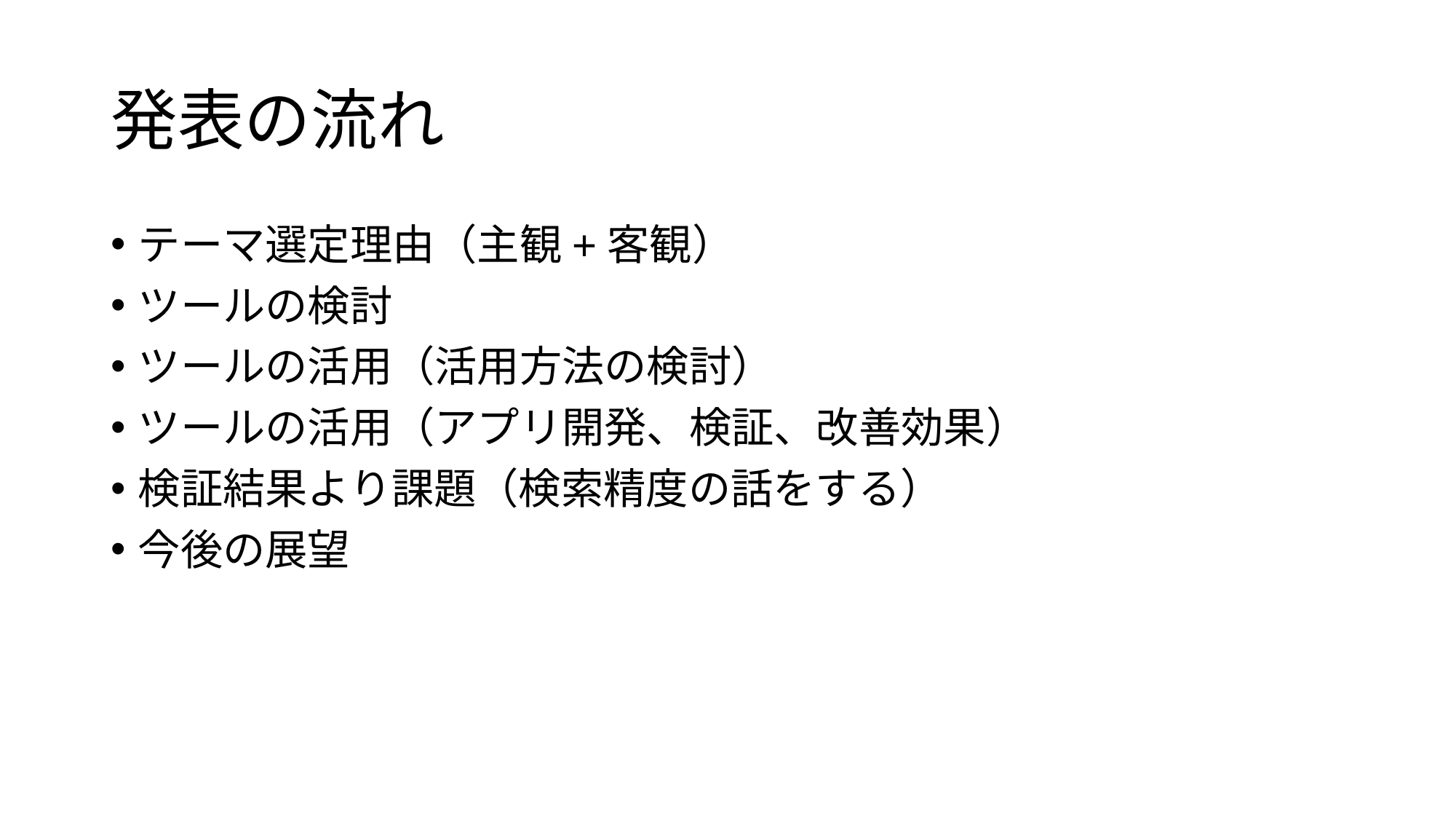

# 発表の流れ
テーマ選定理由（主観+客観）
ツールの検討
ツールの活用（活用方法の検討）
ツールの活用（アプリ開発、検証、改善効果）
検証結果より課題（検索精度の話をする）
今後の展望